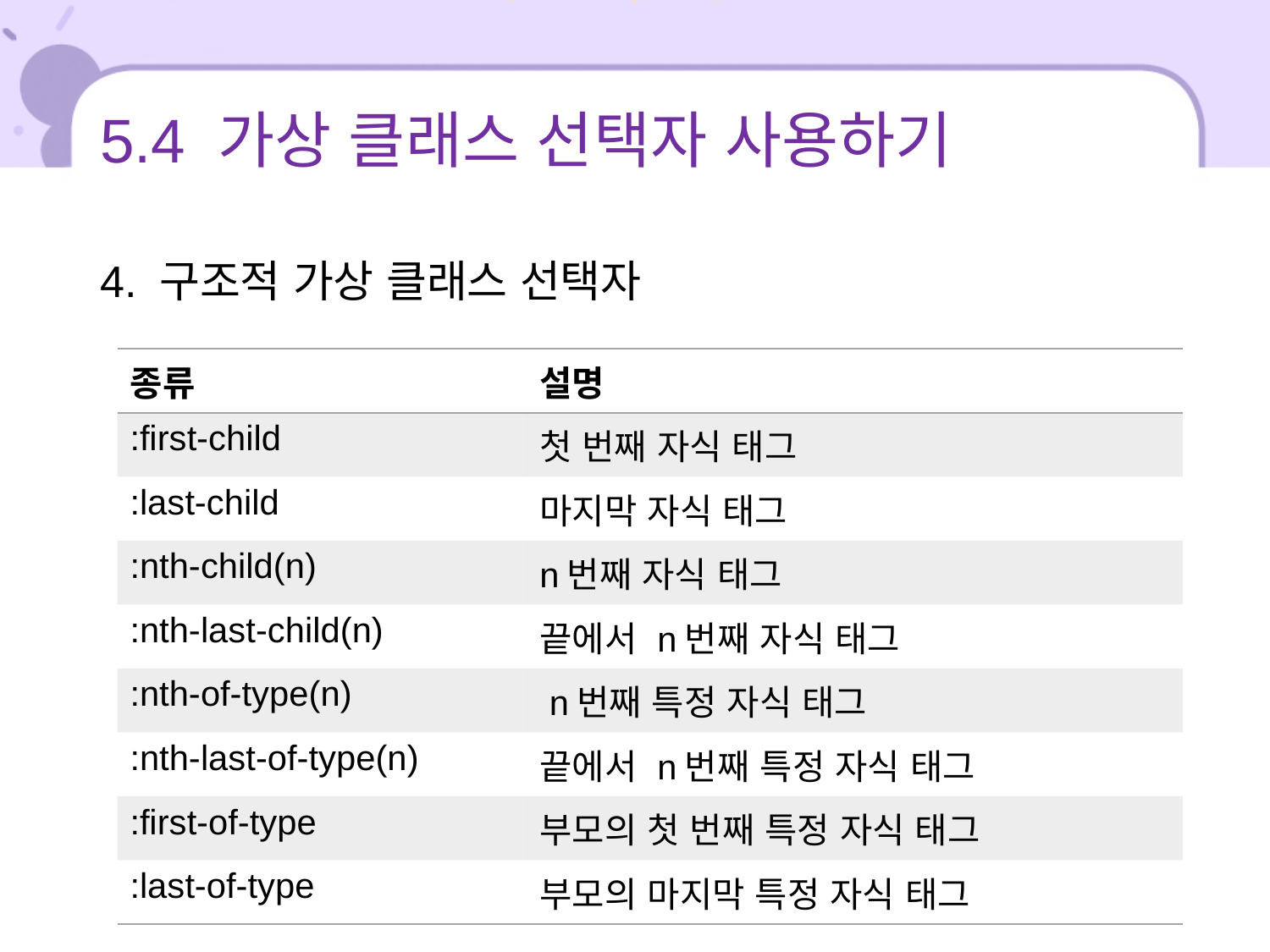

# 5.4 가상 클래스 선택자 사용하기
4. 구조적 가상 클래스 선택자

| 종류 | 설명 |
| --- | --- |
| :first-child | 첫 번째 자식 태그 |
| :last-child | 마지막 자식 태그 |
| :nth-child(n) | n번째 자식 태그 |
| :nth-last-child(n) | 끝에서 n번째 자식 태그 |
| :nth-of-type(n) | n번째 특정 자식 태그 |
| :nth-last-of-type(n) | 끝에서 n번째 특정 자식 태그 |
| :first-of-type | 부모의 첫 번째 특정 자식 태그 |
| :last-of-type | 부모의 마지막 특정 자식 태그 |